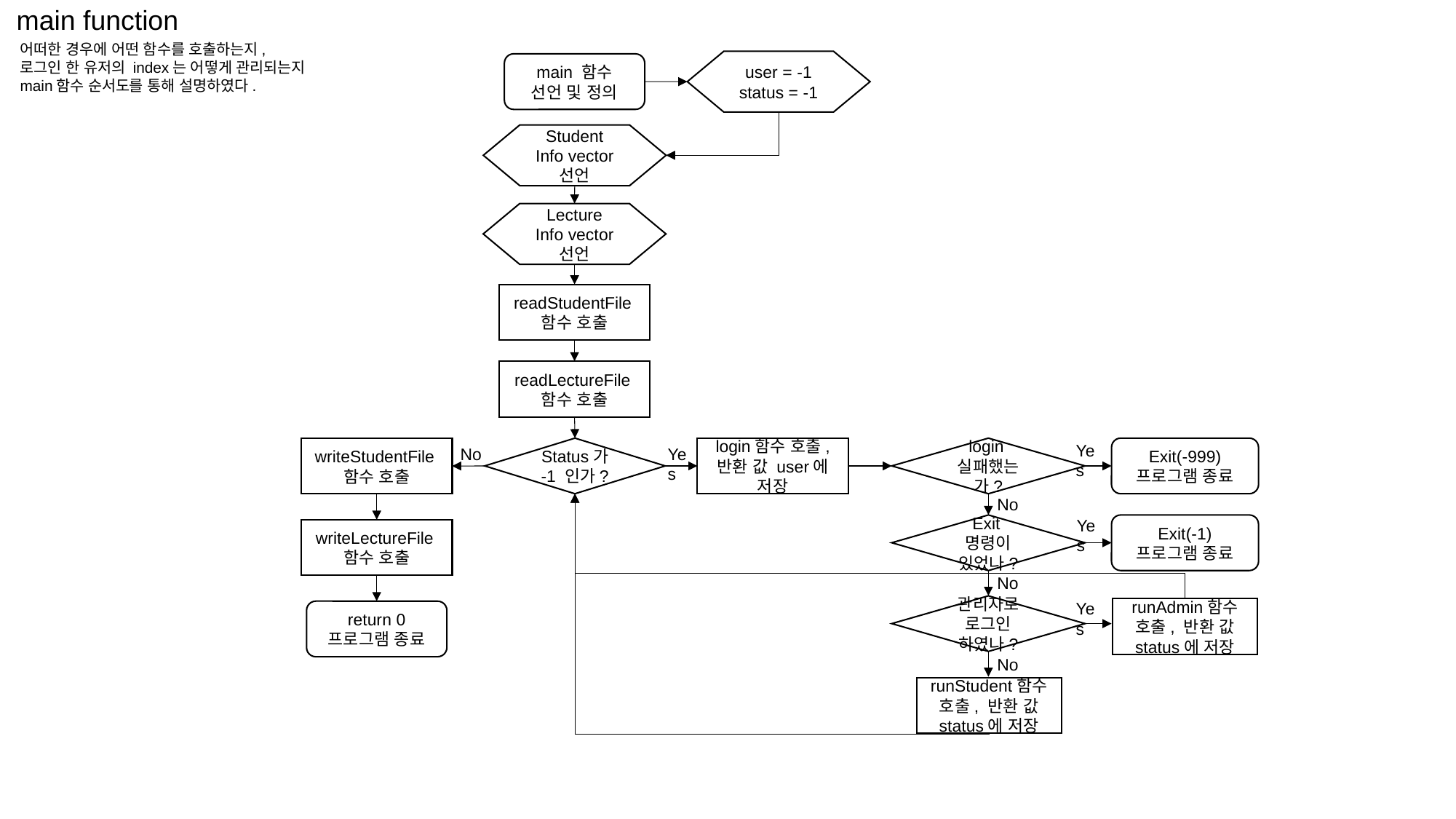

main function
어떠한 경우에 어떤 함수를 호출하는지,
로그인 한 유저의 index는 어떻게 관리되는지
main함수 순서도를 통해 설명하였다.
user = -1
status = -1
main 함수
선언 및 정의
Student Info vector 선언
Lecture Info vector 선언
readStudentFile함수 호출
readLectureFile함수 호출
Yes
No
Status가
-1 인가?
Yes
login함수 호출, 반환 값 user에 저장
login실패했는가?
Exit(-999)
프로그램 종료
writeStudentFile함수 호출
No
Yes
Exit명령이 있었나?
Exit(-1)
프로그램 종료
writeLectureFile함수 호출
No
Yes
관리자로 로그인 하였나?
runAdmin함수 호출, 반환 값 status에 저장
return 0
프로그램 종료
No
runStudent함수 호출, 반환 값 status에 저장